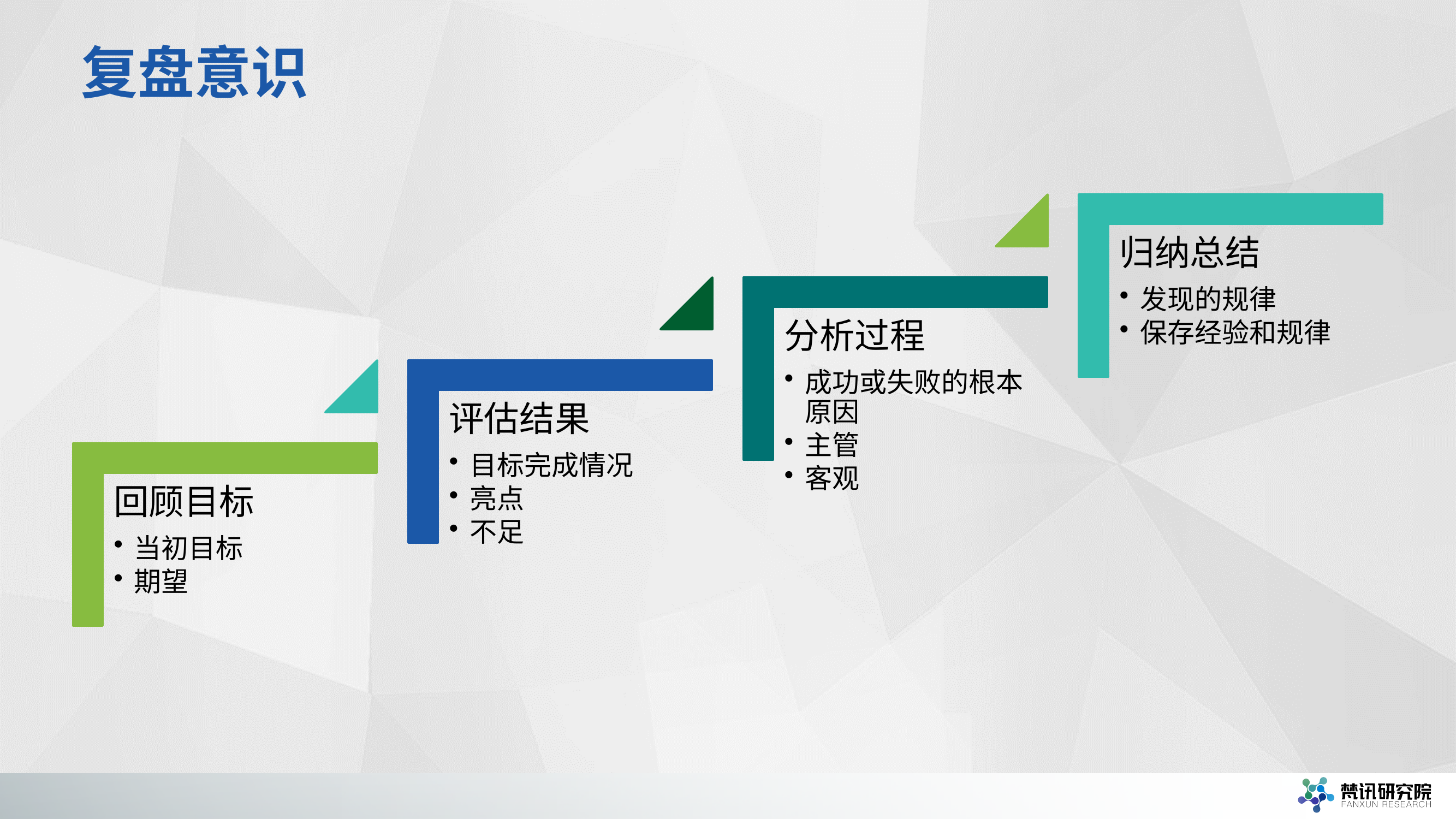

# 复盘意识
回顾目标
当初目标
期望
评估结果
目标完成情况
亮点
不足
分析过程
成功或失败的根本原因
主管
客观
归纳总结
发现的规律
保存经验和规律